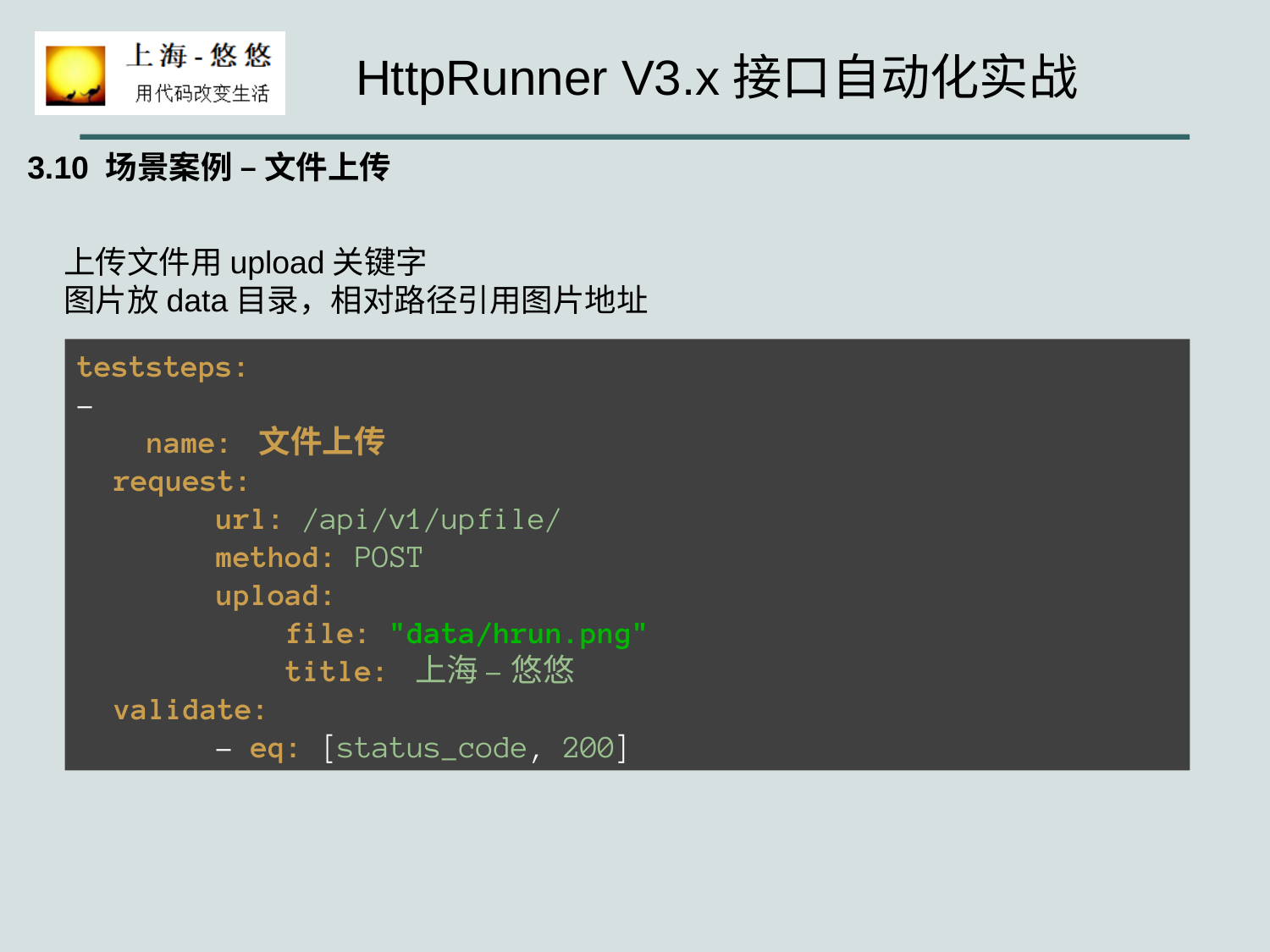

3.10 场景案例 – 文件上传
上传文件用upload关键字
图片放data目录，相对路径引用图片地址
teststeps:
-
    name: 文件上传
    request:
        url: /api/v1/upfile/
        method: POST
        upload:
            file: "data/hrun.png"
            title: 上海-悠悠
    validate:
        - eq: [status_code, 200]